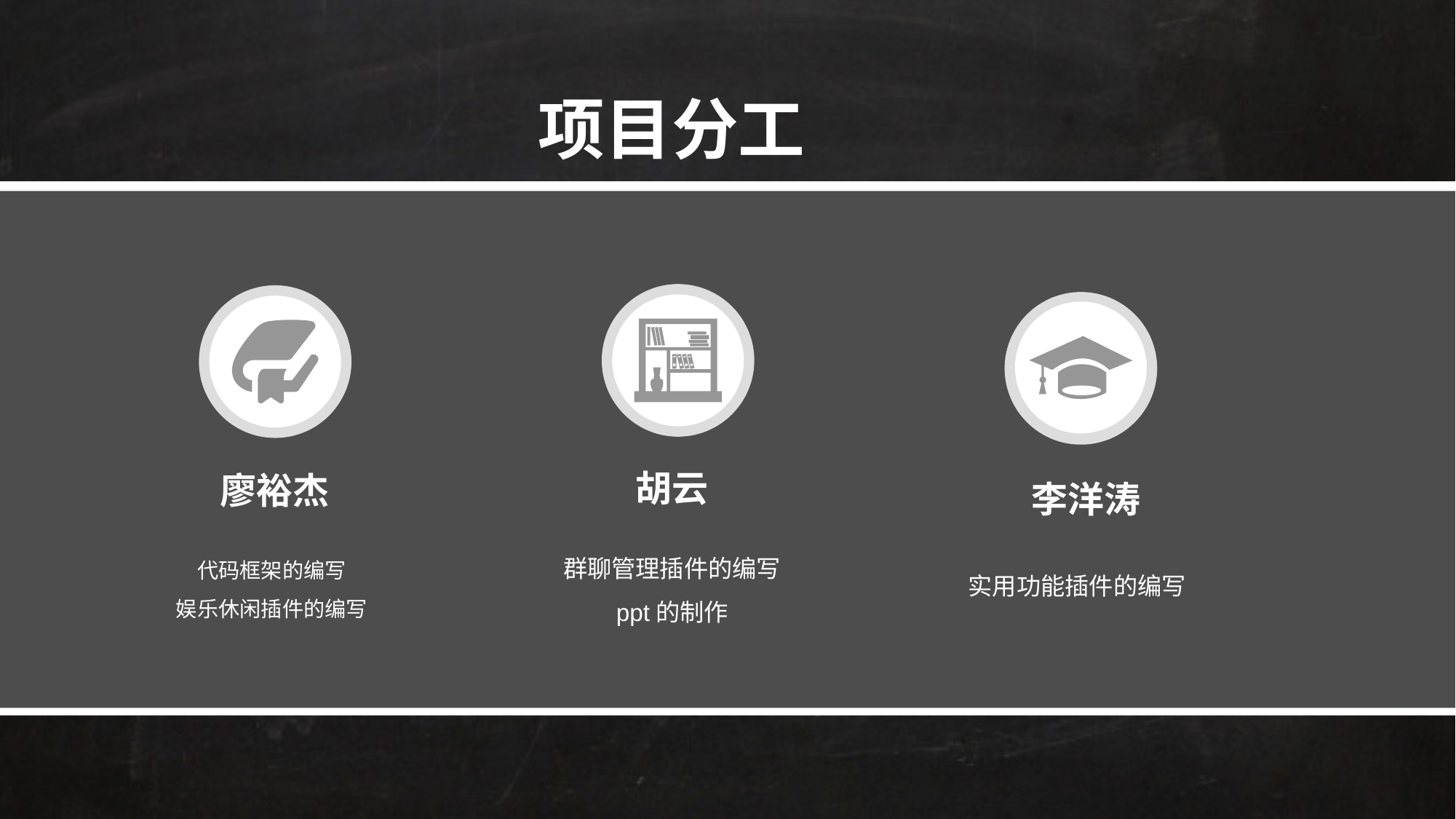

项目分工

胡云
廖裕杰
李洋涛
群聊管理插件的编写
ppt的制作
代码框架的编写
娱乐休闲插件的编写
实用功能插件的编写